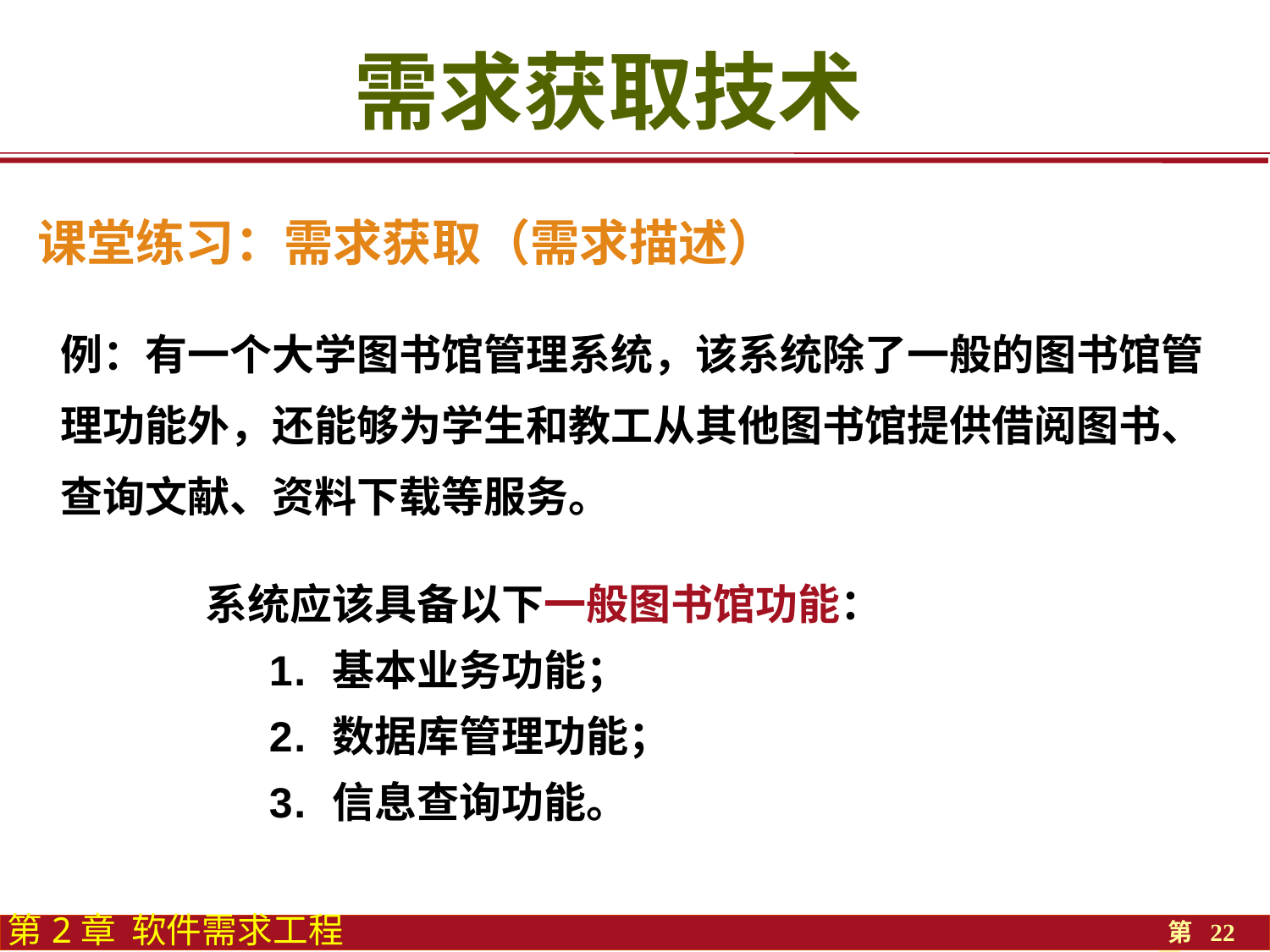

需求获取技术
课堂练习：需求获取（需求描述）
例：有一个大学图书馆管理系统，该系统除了一般的图书馆管理功能外，还能够为学生和教工从其他图书馆提供借阅图书、查询文献、资料下载等服务。
系统应该具备以下一般图书馆功能：
基本业务功能；
数据库管理功能；
信息查询功能。